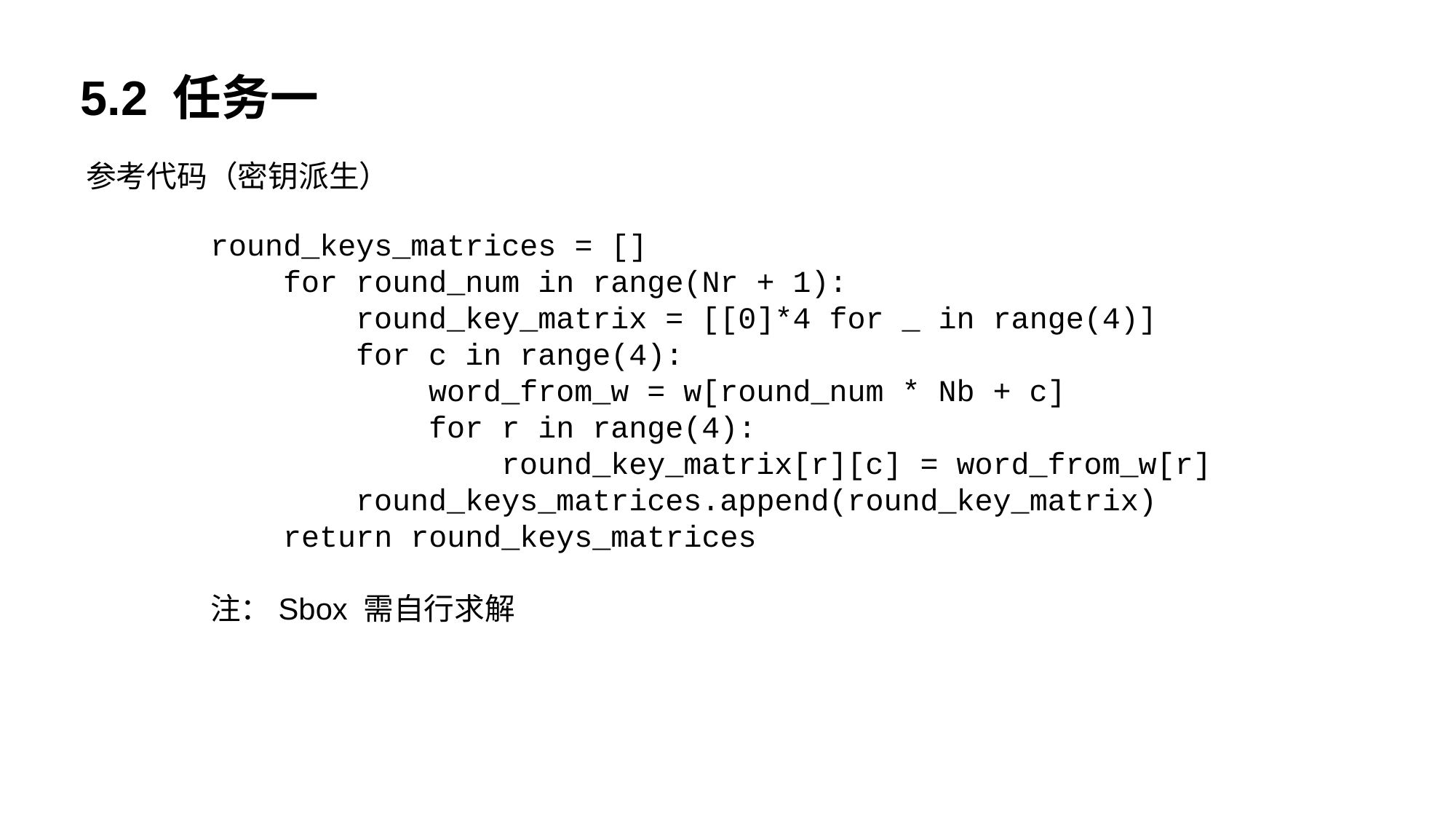

5.2 任务一
参考代码（密钥派生）
round_keys_matrices = []
    for round_num in range(Nr + 1):
        round_key_matrix = [[0]*4 for _ in range(4)]
        for c in range(4):
            word_from_w = w[round_num * Nb + c]
            for r in range(4):
                round_key_matrix[r][c] = word_from_w[r]
        round_keys_matrices.append(round_key_matrix)
    return round_keys_matrices

注：Sbox 需自行求解